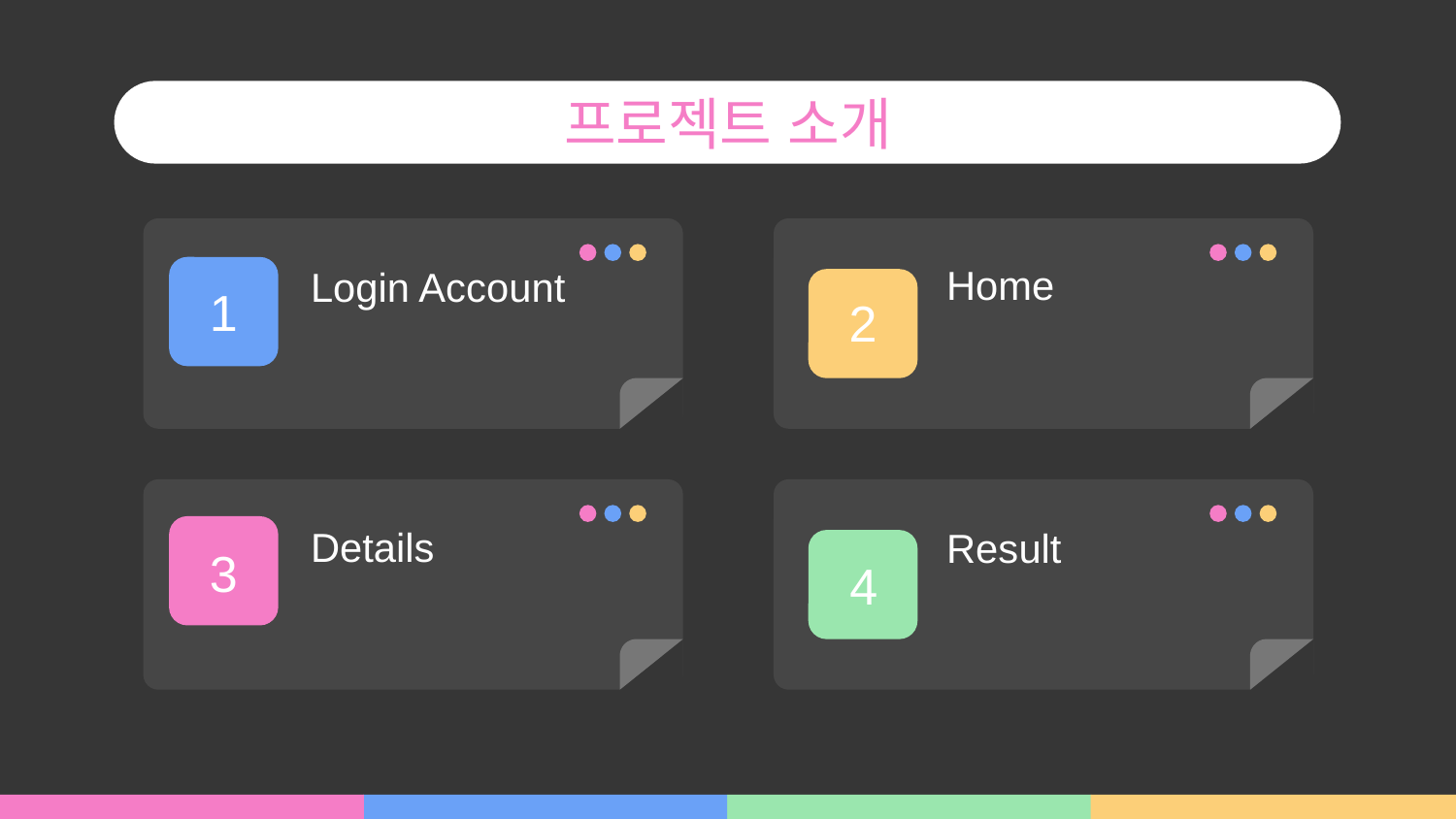

프로젝트 소개

Home
# Login Account

1
2

Details
Result

3
4